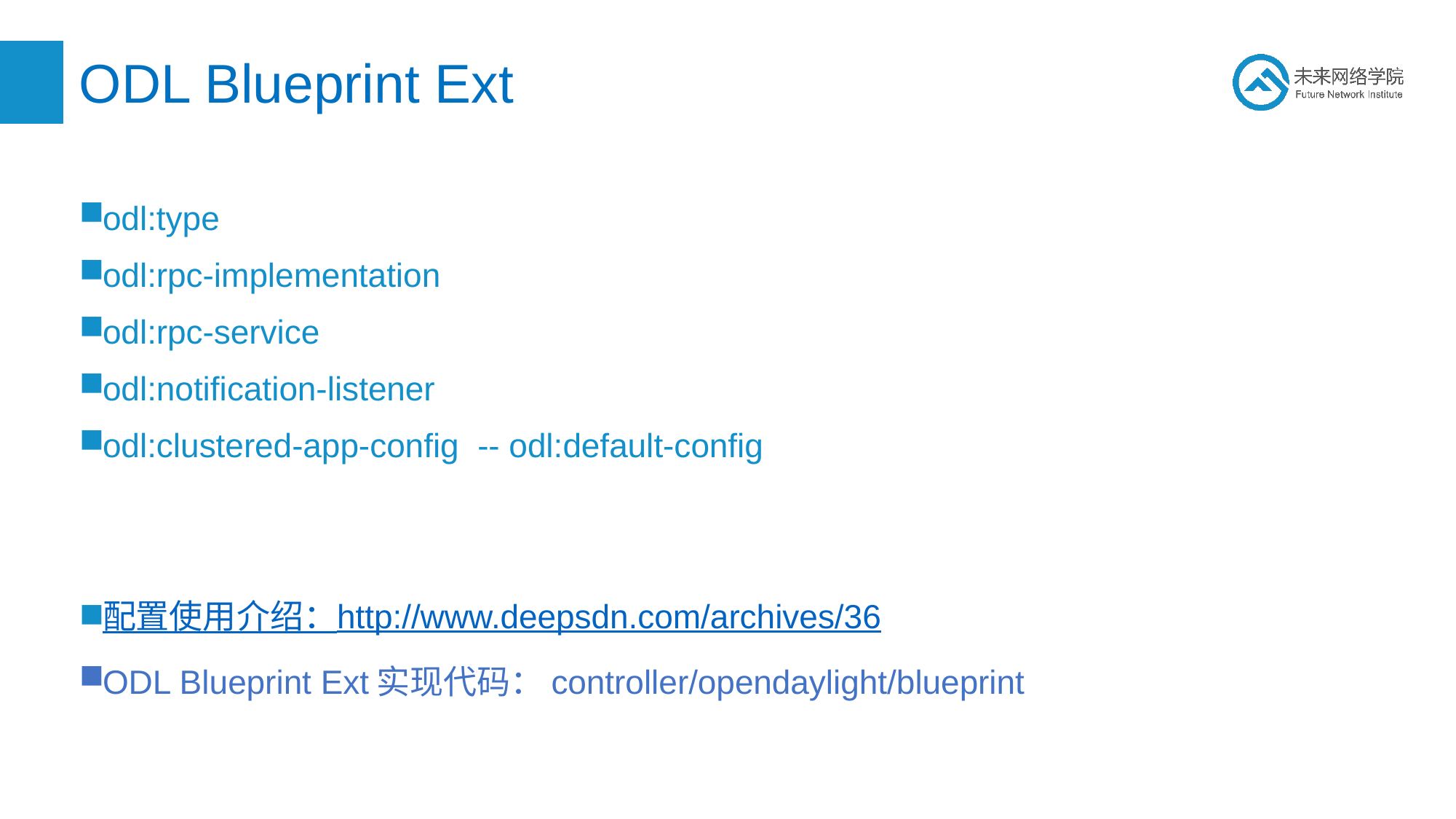

# ODL Blueprint Ext
odl:type
odl:rpc-implementation
odl:rpc-service
odl:notification-listener
odl:clustered-app-config  -- odl:default-config

配置使用介绍：http://www.deepsdn.com/archives/36
ODL Blueprint Ext实现代码：controller/opendaylight/blueprint